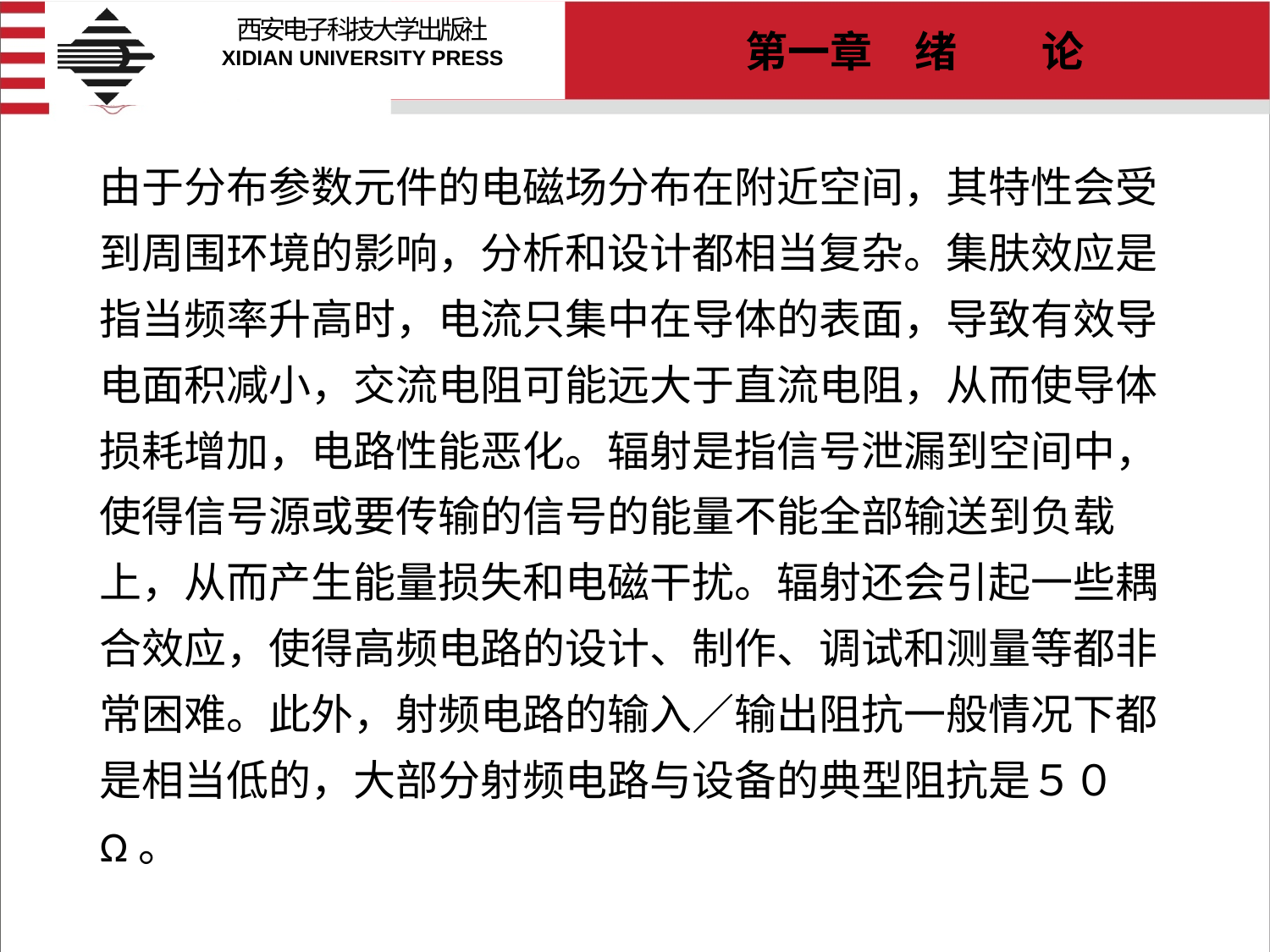

# 由于分布参数元件的电磁场分布在附近空间，其特性会受到周围环境的影响，分析和设计都相当复杂。集肤效应是指当频率升高时，电流只集中在导体的表面，导致有效导电面积减小，交流电阻可能远大于直流电阻，从而使导体损耗增加，电路性能恶化。辐射是指信号泄漏到空间中，使得信号源或要传输的信号的能量不能全部输送到负载上，从而产生能量损失和电磁干扰。辐射还会引起一些耦合效应，使得高频电路的设计、制作、调试和测量等都非常困难。此外，射频电路的输入／输出阻抗一般情况下都是相当低的，大部分射频电路与设备的典型阻抗是５０Ω。